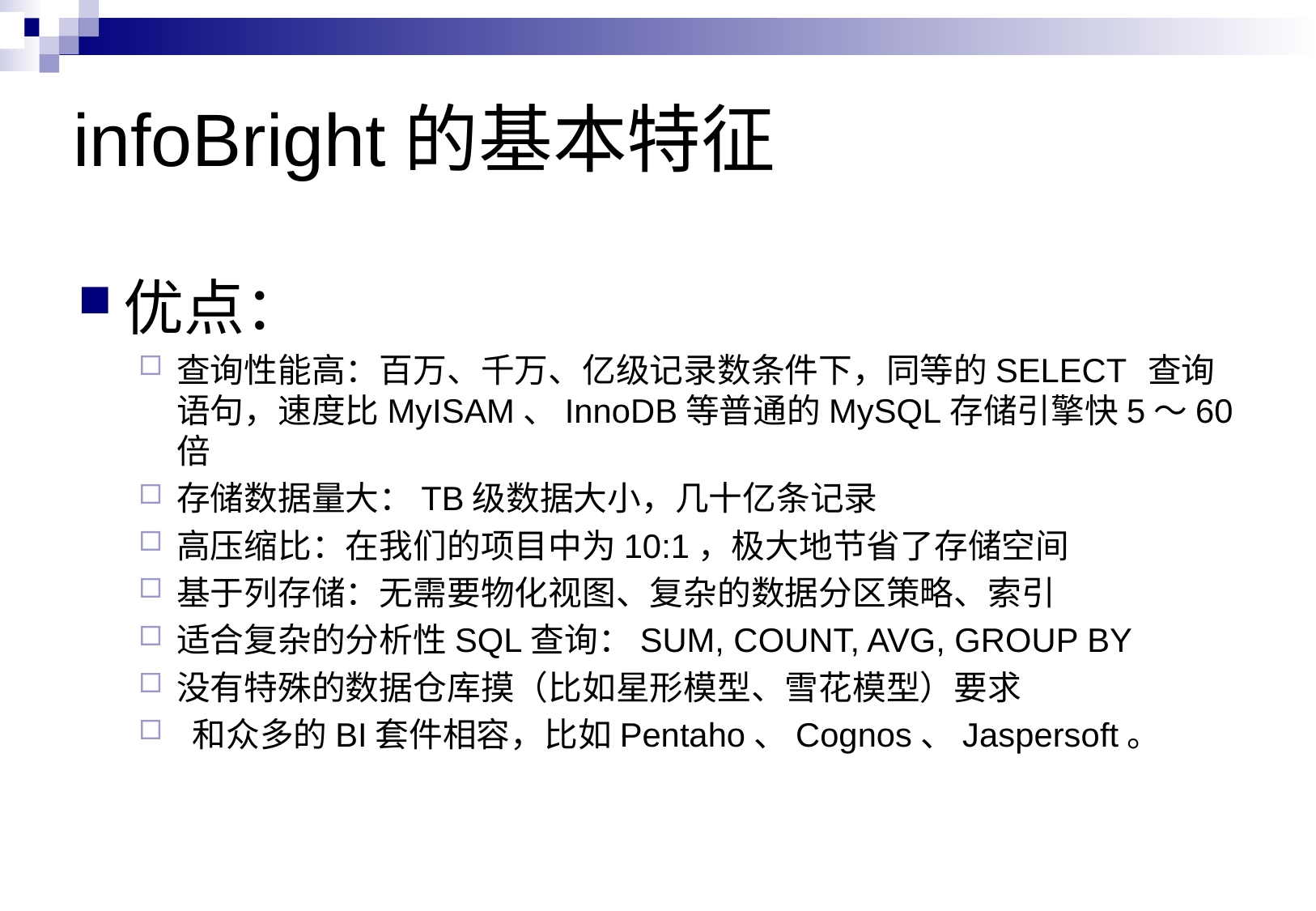

# infoBright的基本特征
优点：
查询性能高：百万、千万、亿级记录数条件下，同等的SELECT	查询语句，速度比MyISAM、InnoDB等普通的MySQL存储引擎快5～60倍
存储数据量大：TB级数据大小，几十亿条记录
高压缩比：在我们的项目中为10:1，极大地节省了存储空间
基于列存储：无需要物化视图、复杂的数据分区策略、索引
适合复杂的分析性SQL查询：SUM, COUNT, AVG, GROUP BY
没有特殊的数据仓库摸（比如星形模型、雪花模型）要求
 和众多的BI套件相容，比如Pentaho、Cognos、Jaspersoft。